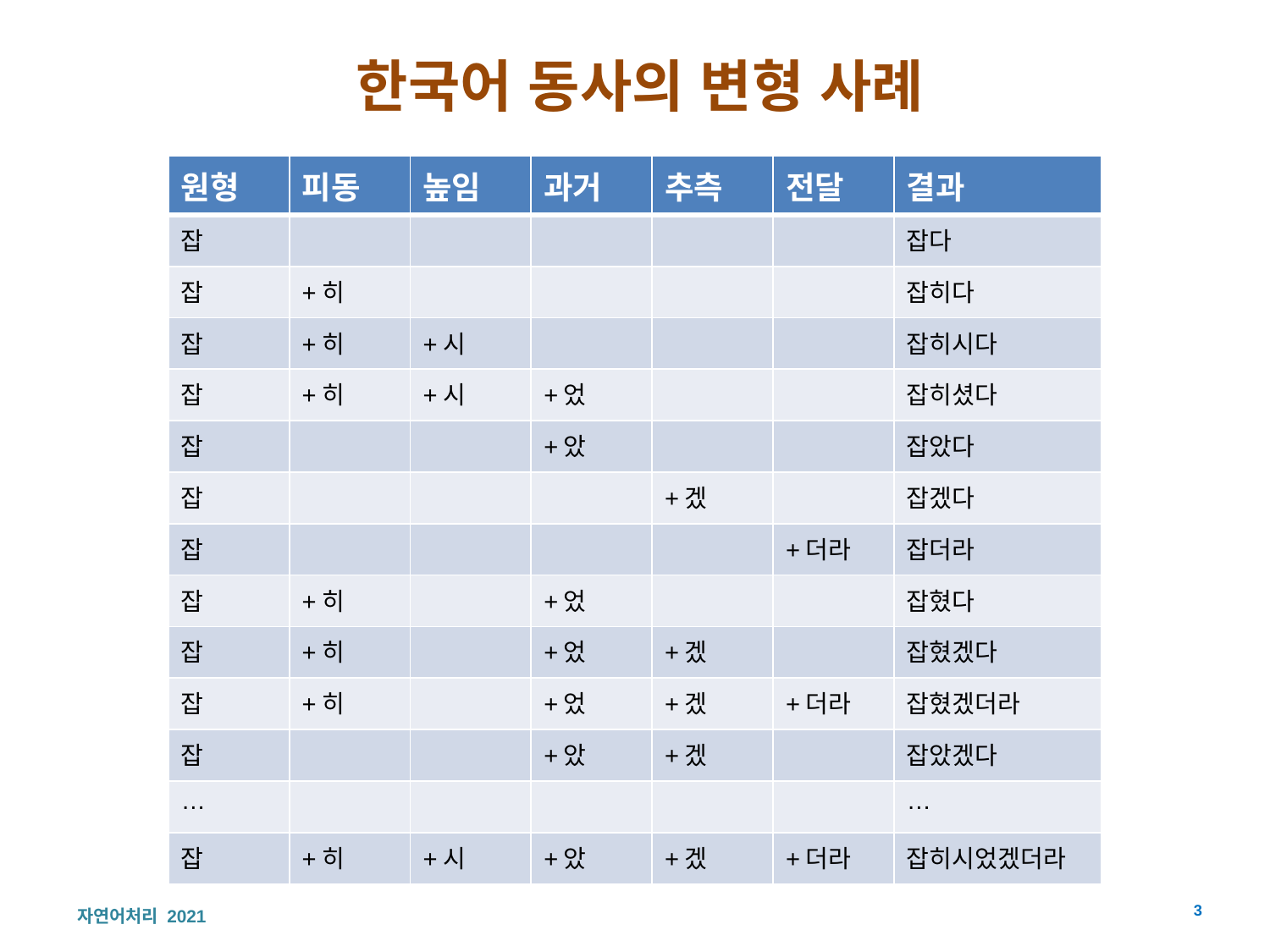

# 한국어 동사의 변형 사례
| 원형 | 피동 | 높임 | 과거 | 추측 | 전달 | 결과 |
| --- | --- | --- | --- | --- | --- | --- |
| 잡 |  |  |  |  |  | 잡다 |
| 잡 | +히 |  |  |  |  | 잡히다 |
| 잡 | +히 | +시 |  |  |  | 잡히시다 |
| 잡 | +히 | +시 | +었 |  |  | 잡히셨다 |
| 잡 |  |  | +았 |  |  | 잡았다 |
| 잡 |  |  |  | +겠 |  | 잡겠다 |
| 잡 |  |  |  |  | +더라 | 잡더라 |
| 잡 | +히 |  | +었 |  |  | 잡혔다 |
| 잡 | +히 |  | +었 | +겠 |  | 잡혔겠다 |
| 잡 | +히 |  | +었 | +겠 | +더라 | 잡혔겠더라 |
| 잡 |  |  | +았 | +겠 |  | 잡았겠다 |
| … |  |  |  |  |  | … |
| 잡 | +히 | +시 | +았 | +겠 | +더라 | 잡히시었겠더라 |